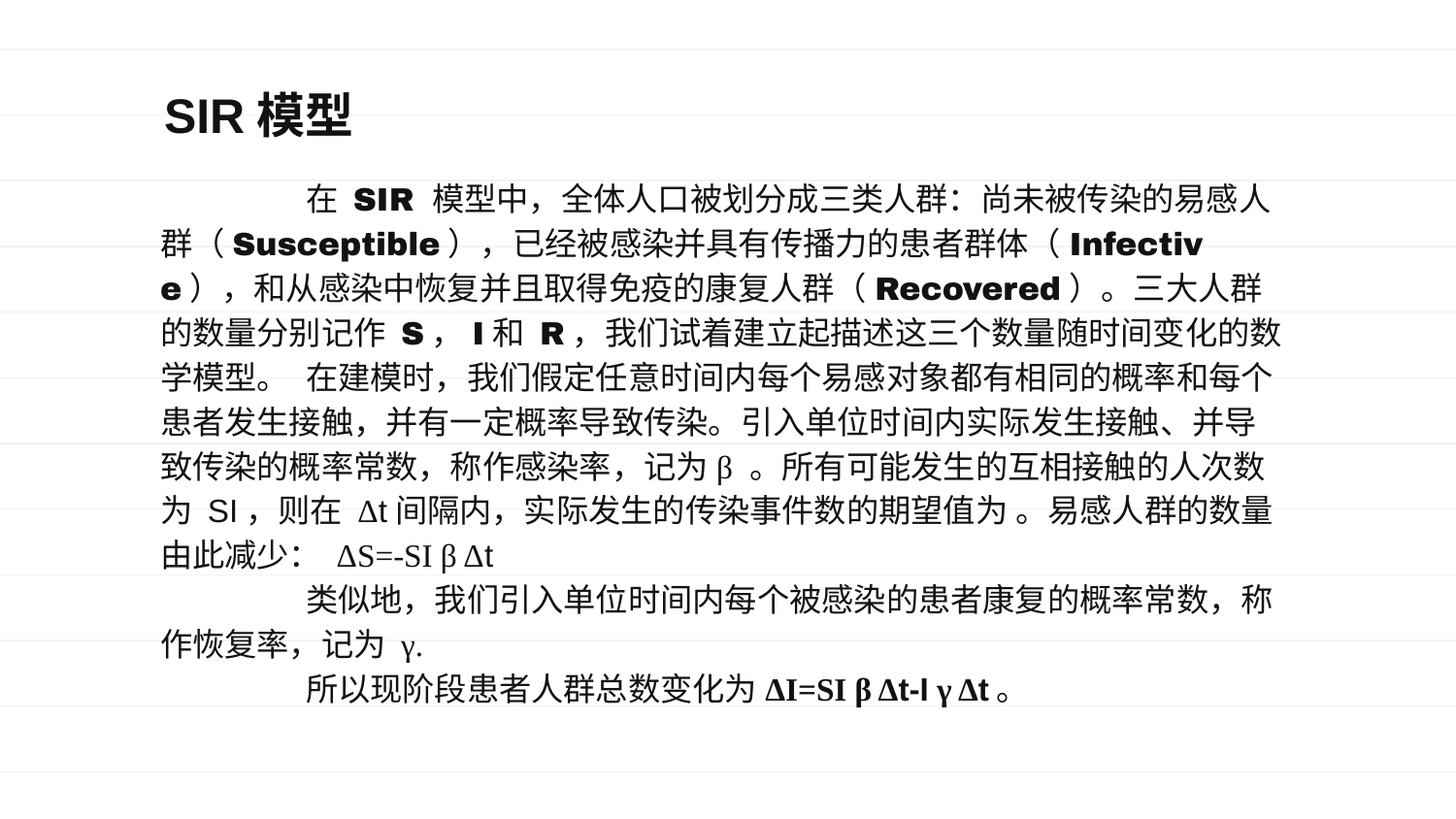

# SIR模型
	在 SIR 模型中，全体人口被划分成三类人群：尚未被传染的易感人群（Susceptible），已经被感染并具有传播力的患者群体（Infective），和从感染中恢复并且取得免疫的康复人群（Recovered）。三大人群的数量分别记作 S，I和 R，我们试着建立起描述这三个数量随时间变化的数学模型。	在建模时，我们假定任意时间内每个易感对象都有相同的概率和每个患者发生接触，并有一定概率导致传染。引入单位时间内实际发生接触、并导致传染的概率常数，称作感染率，记为β 。所有可能发生的互相接触的人次数为 SI，则在 Δt间隔内，实际发生的传染事件数的期望值为 。易感人群的数量由此减少： ΔS=-SI β Δt
	类似地，我们引入单位时间内每个被感染的患者康复的概率常数，称作恢复率，记为 γ.
	所以现阶段患者人群总数变化为ΔI=SI β Δt-I γ Δt。